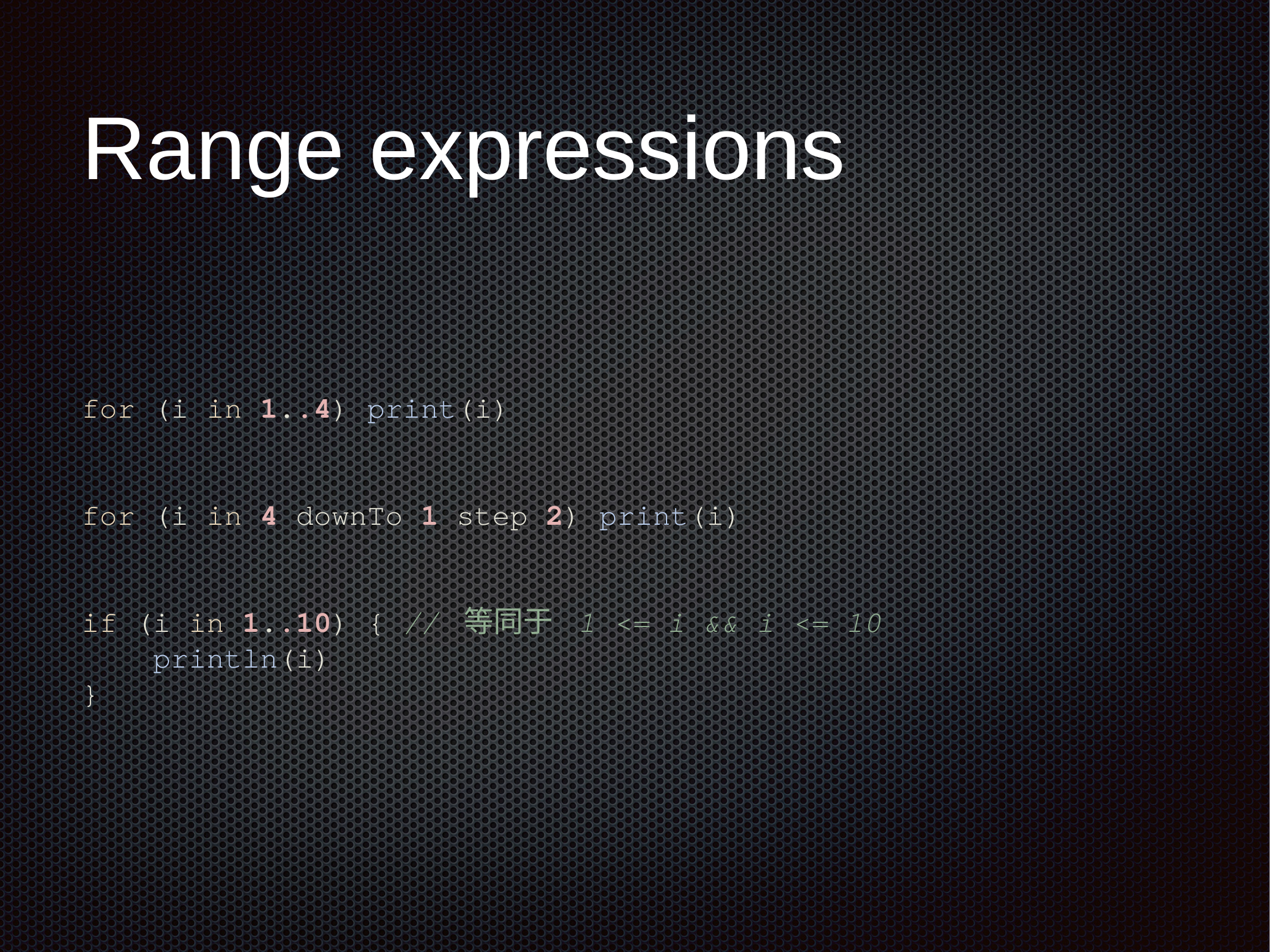

# Range expressions
for (i in 1..4) print(i)

for (i in 4 downTo 1 step 2) print(i)

if (i in 1..10) { // 等同于 1 <= i && i <= 10
    println(i)
}